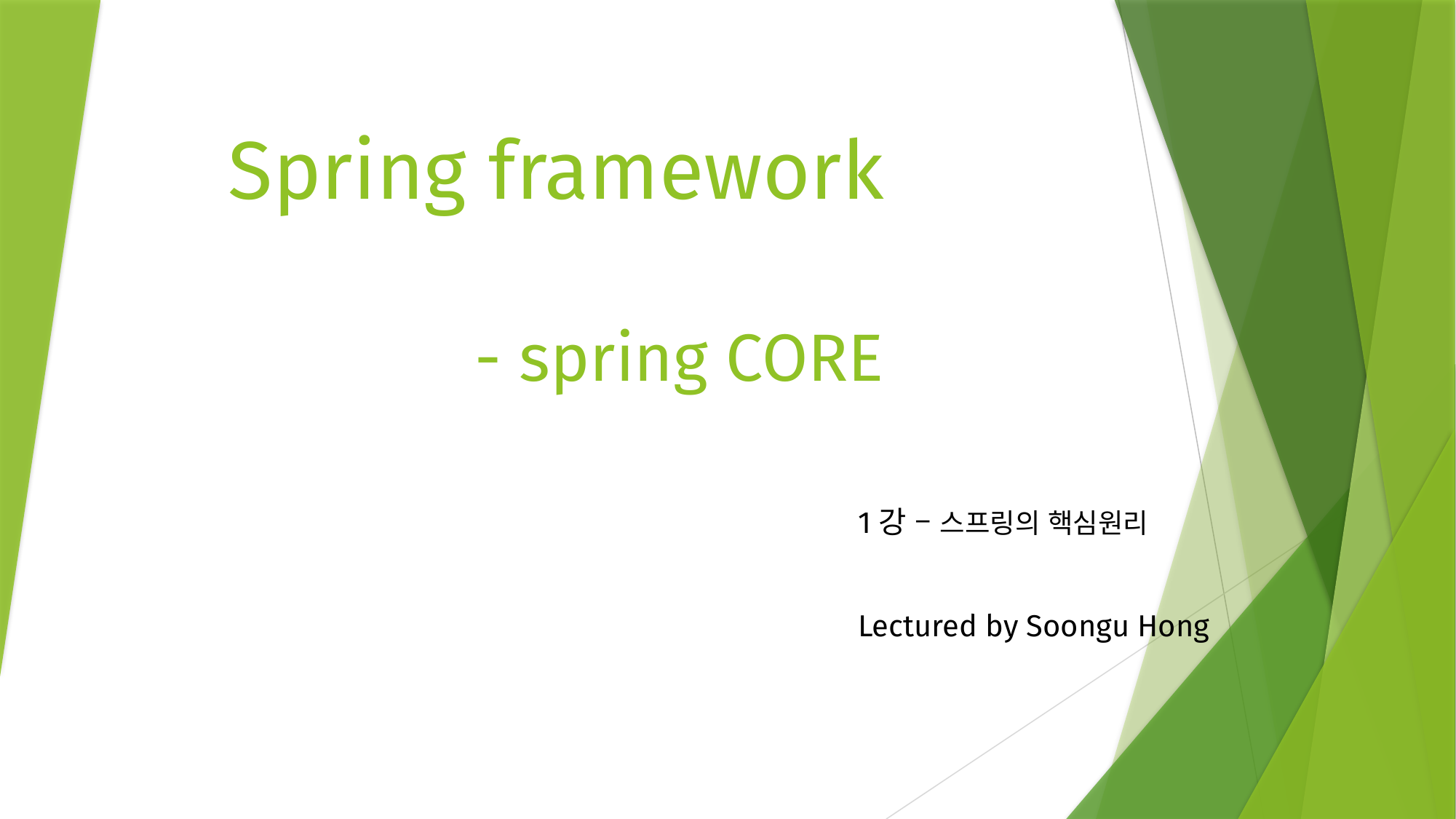

# Spring framework - spring CORE

1강 – 스프링의 핵심원리

Lectured by Soongu Hong